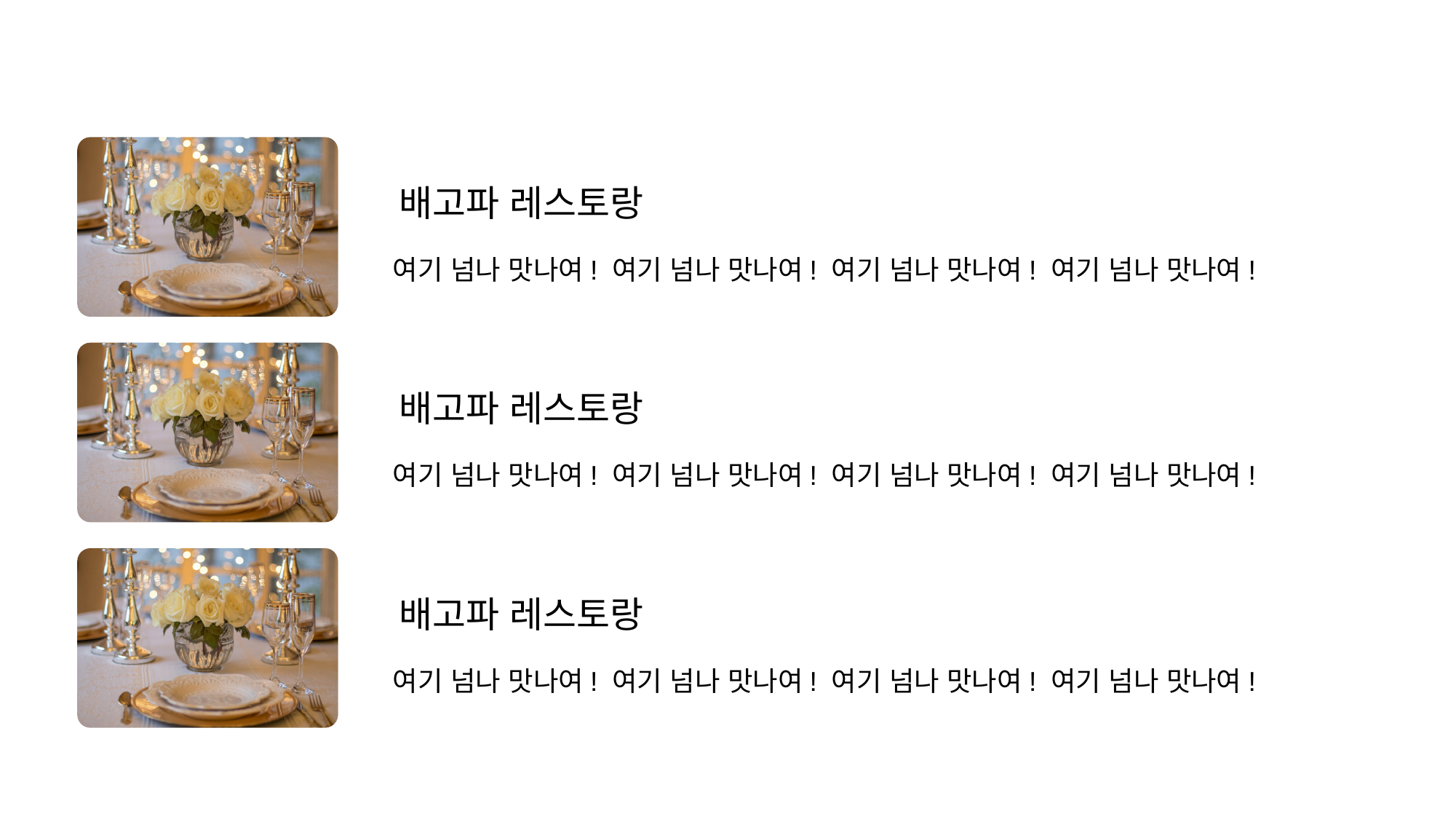

배고파 레스토랑
여기 넘나 맛나여! 여기 넘나 맛나여! 여기 넘나 맛나여! 여기 넘나 맛나여!

배고파 레스토랑
여기 넘나 맛나여! 여기 넘나 맛나여! 여기 넘나 맛나여! 여기 넘나 맛나여!

배고파 레스토랑
여기 넘나 맛나여! 여기 넘나 맛나여! 여기 넘나 맛나여! 여기 넘나 맛나여!